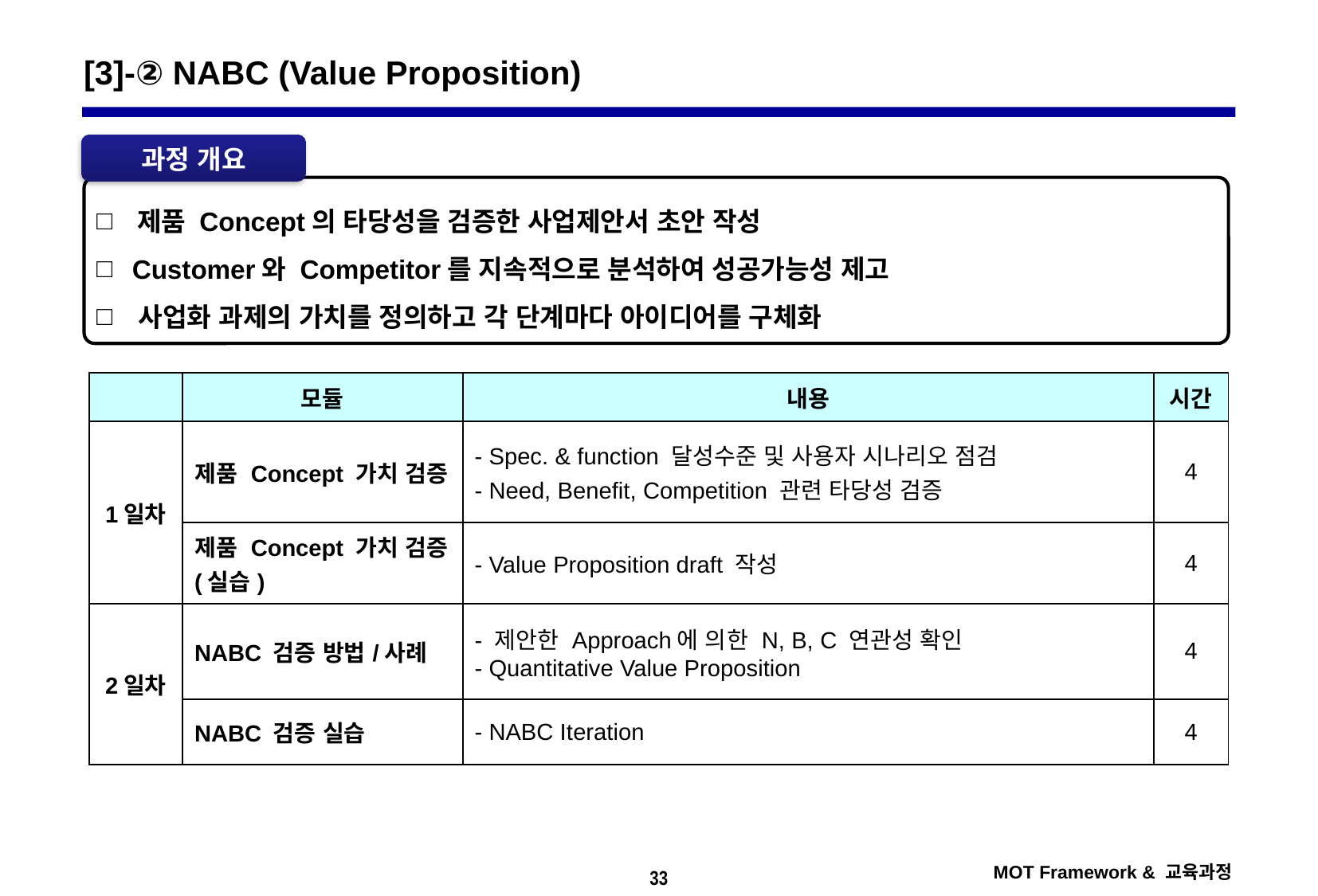

[3]-② NABC (Value Proposition)
과정 개요
 제품 Concept의 타당성을 검증한 사업제안서 초안 작성
 Customer와 Competitor를 지속적으로 분석하여 성공가능성 제고
 사업화 과제의 가치를 정의하고 각 단계마다 아이디어를 구체화
|  | 모듈 | 내용 | 시간 |
| --- | --- | --- | --- |
| 1일차 | 제품 Concept 가치 검증 | - Spec. & function 달성수준 및 사용자 시나리오 점검 - Need, Benefit, Competition 관련 타당성 검증 | 4 |
|  | 제품 Concept 가치 검증 (실습) | - Value Proposition draft 작성 | 4 |
| 2일차 | NABC 검증 방법/사례 | - 제안한 Approach에 의한 N, B, C 연관성 확인 - Quantitative Value Proposition | 4 |
|  | NABC 검증 실습 | - NABC Iteration | 4 |